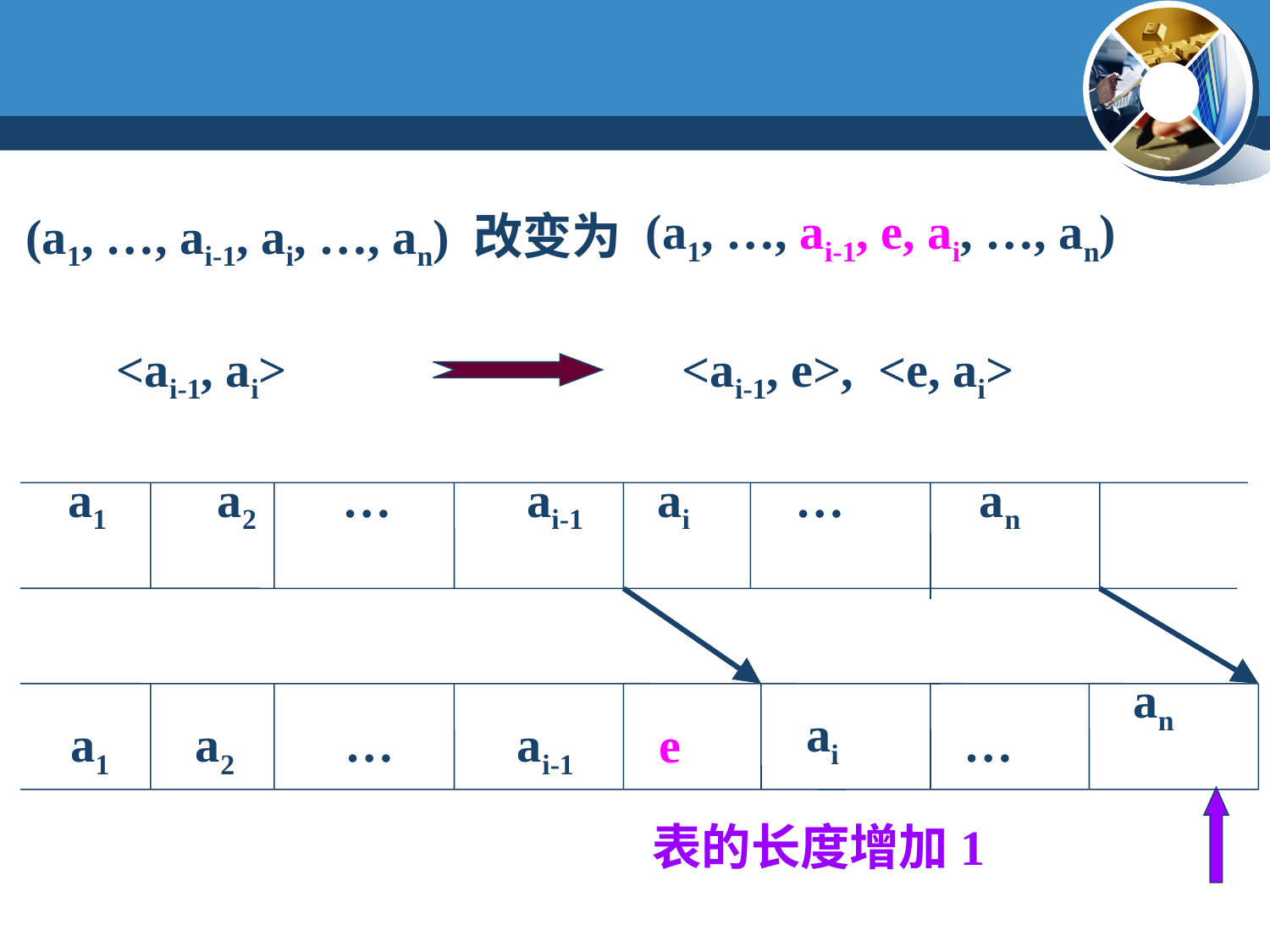

(a1, …, ai-1, e, ai, …, an)
 (a1, …, ai-1, ai, …, an) 改变为
<ai-1, ai>
<ai-1, e>,  <e, ai>

a1         a2       …           ai-1      ai         …           an

an

a1       a2         …          ai-1

 e

ai

…

表的长度增加1